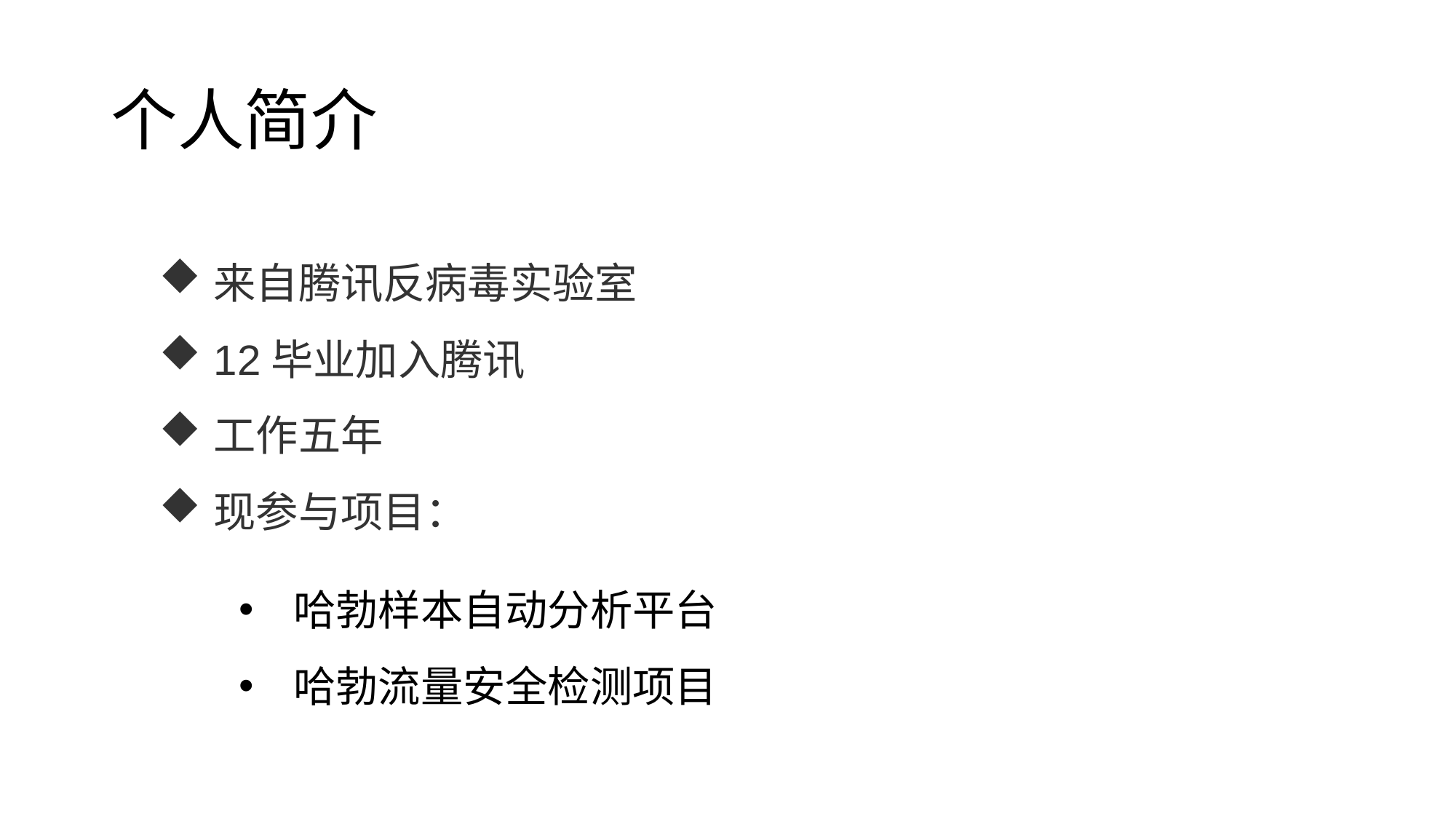

# 个人简介
来自腾讯反病毒实验室
12毕业加入腾讯
工作五年
现参与项目：

哈勃样本自动分析平台
哈勃流量安全检测项目